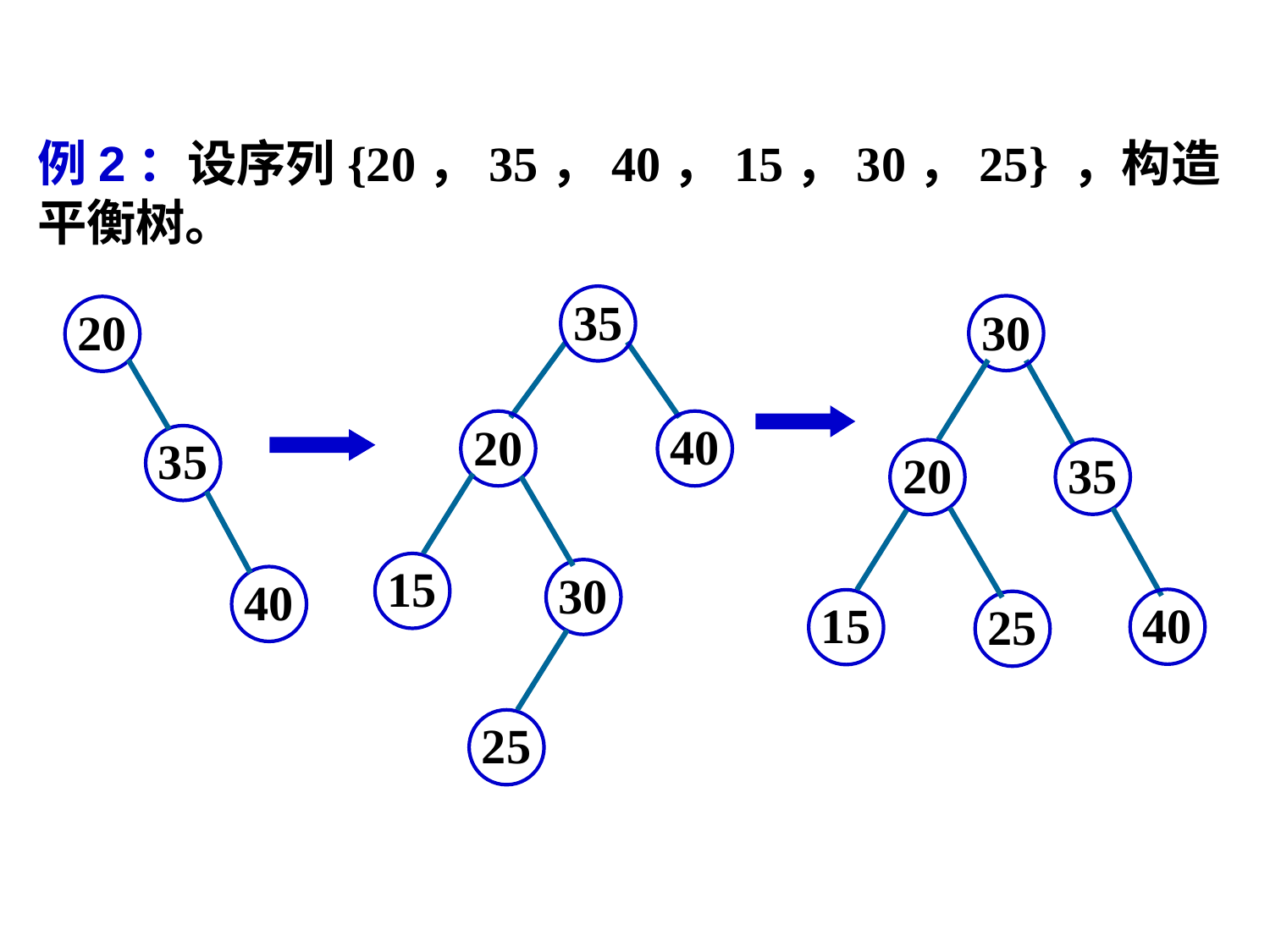

例2：设序列{20，35，40，15，30，25} ，构造平衡树。
35

20
40
30

20

25

15
20

35

35

15

30

40

40

25